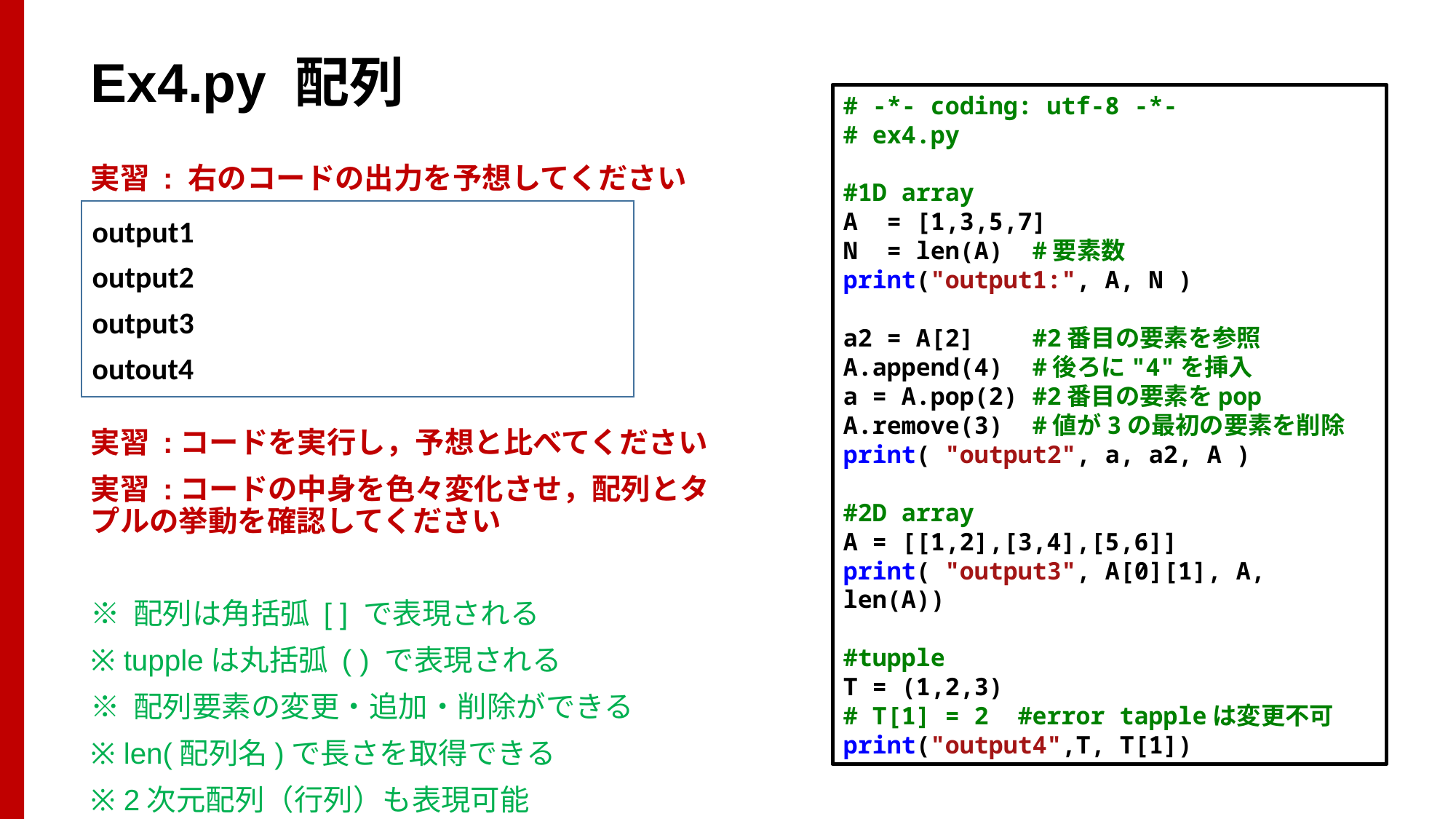

# Ex4.py 配列
# -*- coding: utf-8 -*-
# ex4.py

#1D array
A  = [1,3,5,7]
N  = len(A)  #要素数
print("output1:", A, N )

a2 = A[2]    #2番目の要素を参照
A.append(4)  #後ろに"4"を挿入
a = A.pop(2) #2番目の要素をpop
A.remove(3)  #値が3の最初の要素を削除
print( "output2", a, a2, A )

#2D array
A = [[1,2],[3,4],[5,6]]
print( "output3", A[0][1], A, len(A))

#tupple
T = (1,2,3)
# T[1] = 2  #error tappleは変更不可
print("output4",T, T[1])
実習 : 右のコードの出力を予想してください

実習 :コードを実行し，予想と比べてください
実習 :コードの中身を色々変化させ，配列とタプルの挙動を確認してください

※ 配列は角括弧 [ ] で表現される
※ tuppleは丸括弧 ( ) で表現される
※ 配列要素の変更・追加・削除ができる
※ len(配列名)で長さを取得できる
※ 2次元配列（行列）も表現可能
output1
output2
output3
outout4